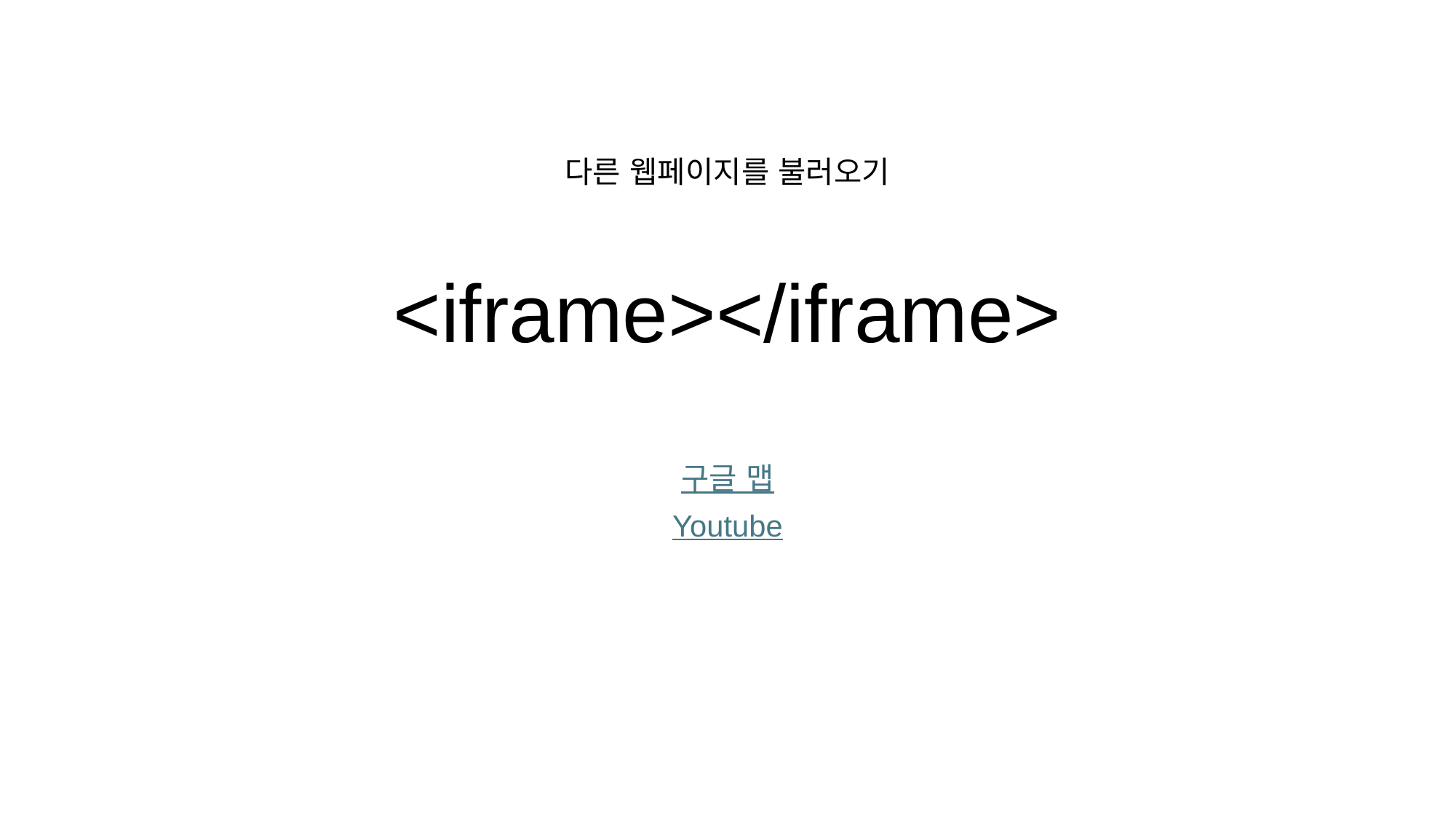

다른 웹페이지를 불러오기
<iframe></iframe>
구글 맵
Youtube